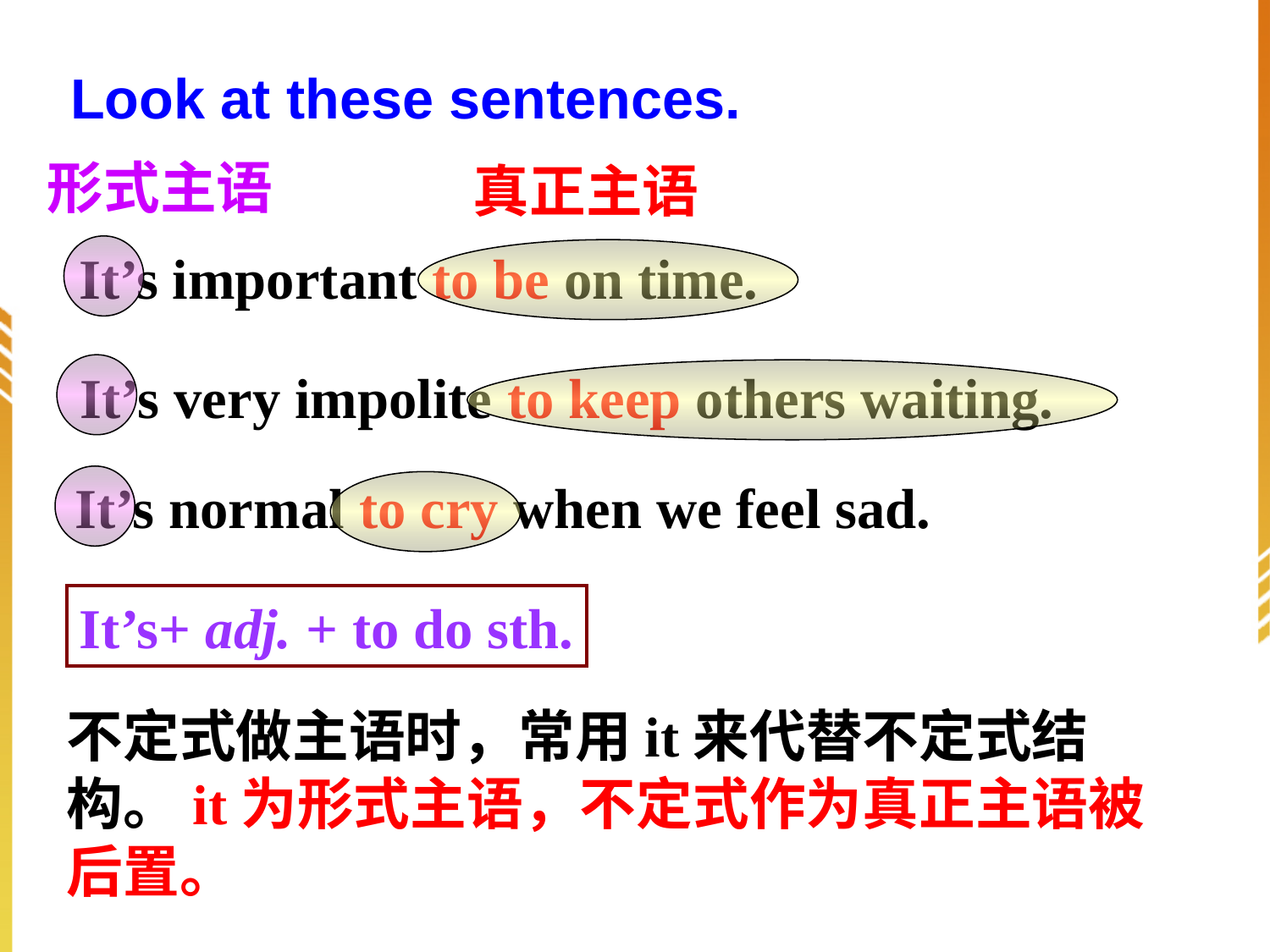

Look at these sentences.
形式主语
真正主语

It’s important to be on time.

It’s very impolite to keep others waiting.

It’s normal to cry when we feel sad.

It’s+ adj. + to do sth.
不定式做主语时，常用it来代替不定式结构。it为形式主语，不定式作为真正主语被后置。